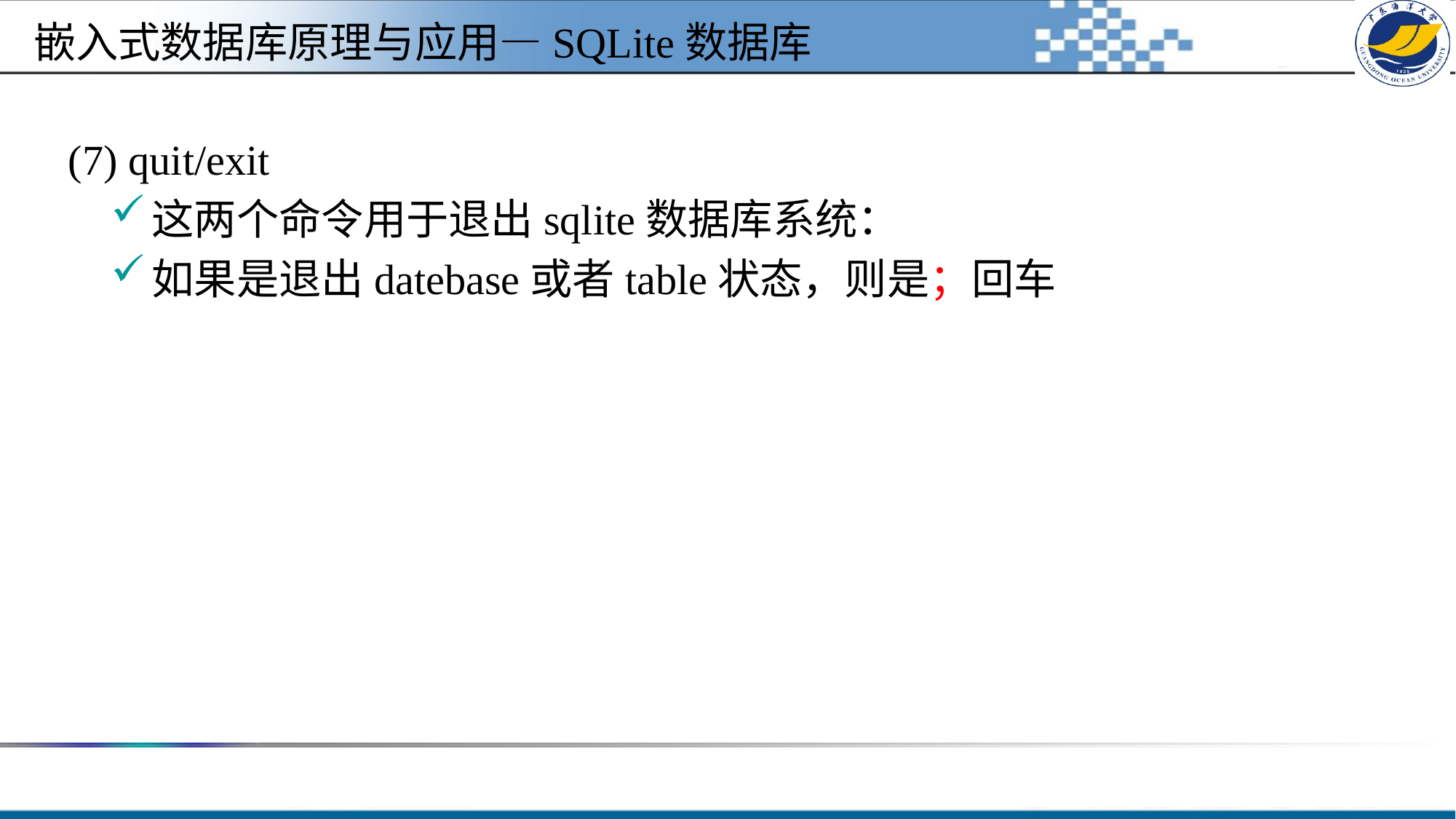

#
嵌入式数据库原理与应用—SQLite数据库
(7) quit/exit
这两个命令用于退出sqlite数据库系统：
如果是退出datebase或者table状态，则是；回车